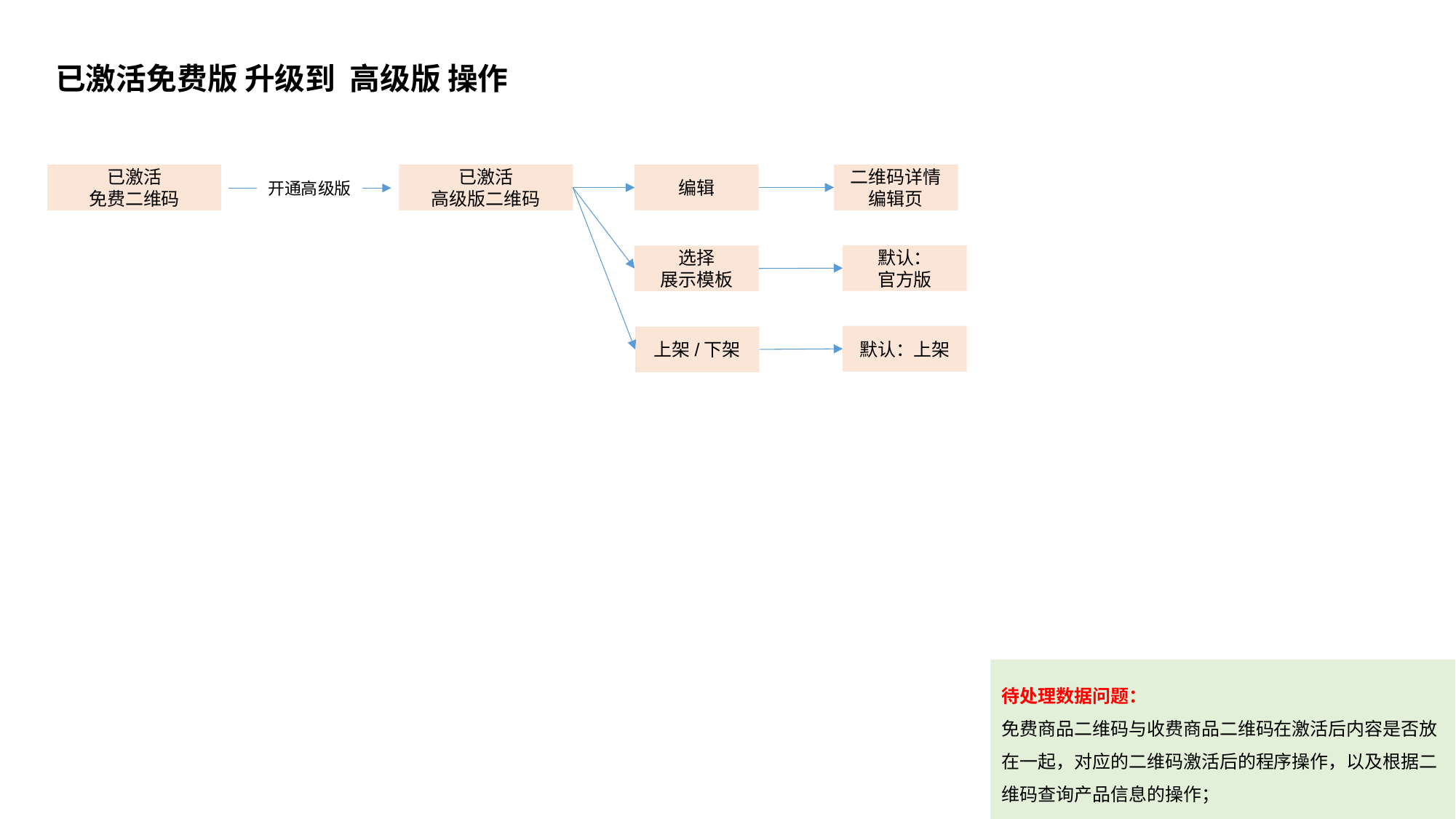

已激活免费版 升级到  高级版 操作
二维码详情编辑页
已激活
高级版二维码
编辑
已激活
免费二维码
开通高级版
默认：
官方版
选择
展示模板
默认：上架
上架/下架
待处理数据问题：
免费商品二维码与收费商品二维码在激活后内容是否放在一起，对应的二维码激活后的程序操作，以及根据二维码查询产品信息的操作；